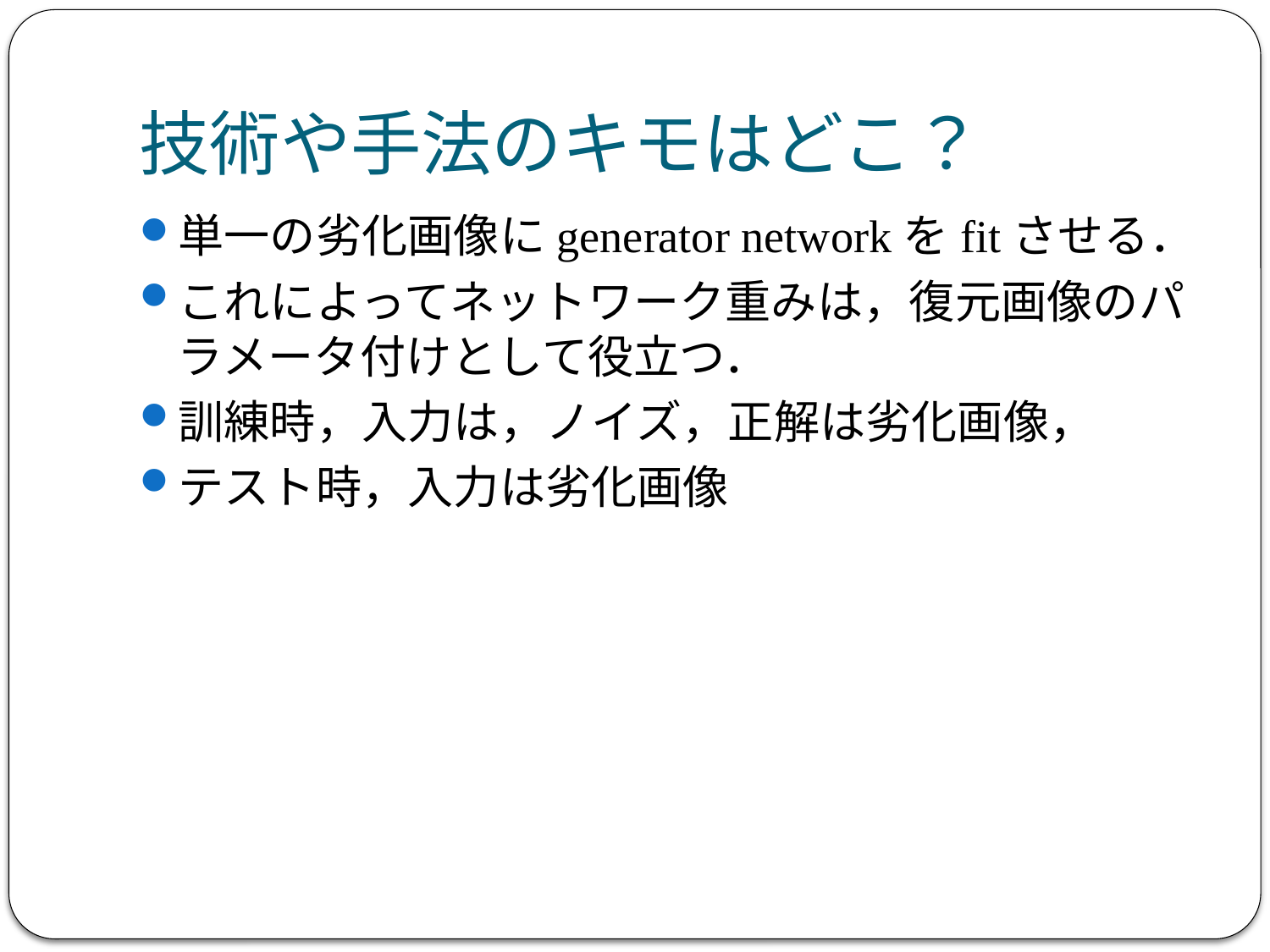

# 技術や手法のキモはどこ？
単一の劣化画像にgenerator networkをfitさせる．
これによってネットワーク重みは，復元画像のパラメータ付けとして役立つ．
訓練時，入力は，ノイズ，正解は劣化画像，
テスト時，入力は劣化画像